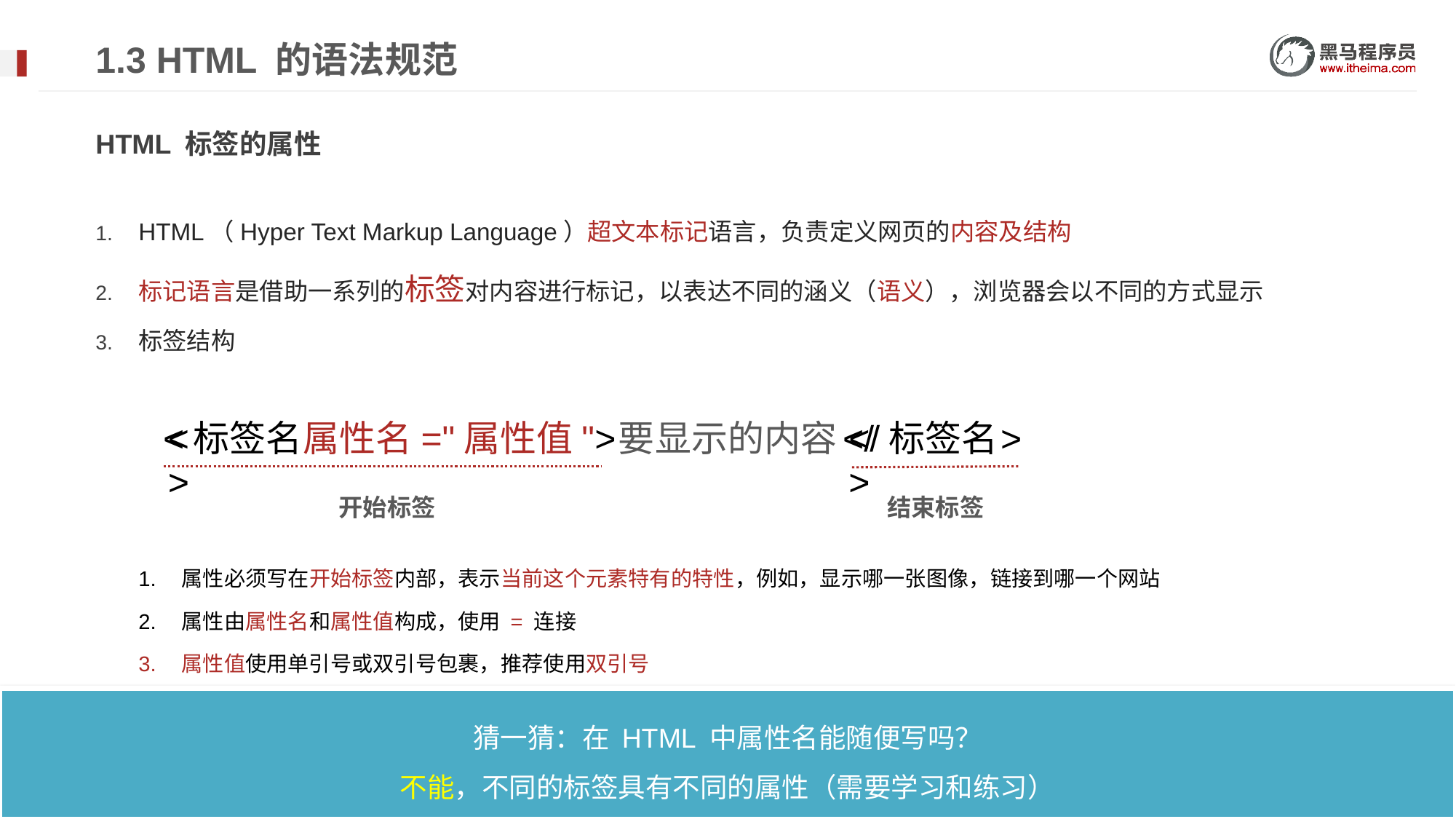

# 1.3 HTML 的语法规范
HTML 标签的属性
HTML（Hyper Text Markup Language）超文本标记语言，负责定义网页的内容及结构
标记语言是借助一系列的标签对内容进行标记，以表达不同的涵义（语义），浏览器会以不同的方式显示
标签结构

属性必须写在开始标签内部，表示当前这个元素特有的特性，例如，显示哪一张图像，链接到哪一个网站
属性由属性名和属性值构成，使用 = 连接
属性值使用单引号或双引号包裹，推荐使用双引号
</标签名>
<　　　　　　　　　　　>
要显示的内容
</　　　>
<标签名
属性名="属性值">
开始标签
结束标签
猜一猜：在 HTML 中属性名能随便写吗？
不能，不同的标签具有不同的属性（需要学习和练习）